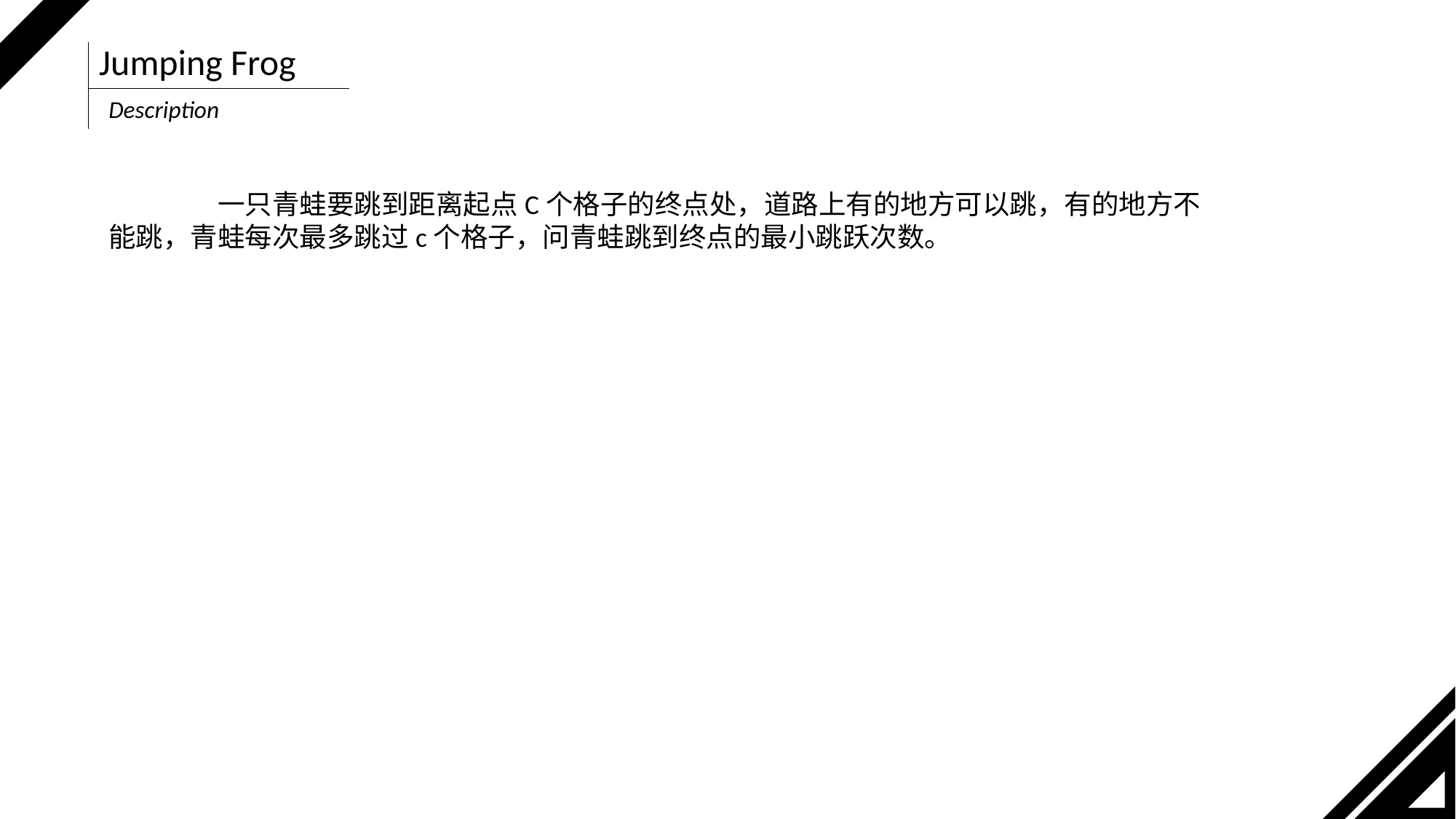

Jumping Frog
Description
	一只青蛙要跳到距离起点C个格子的终点处，道路上有的地方可以跳，有的地方不能跳，青蛙每次最多跳过c个格子，问青蛙跳到终点的最小跳跃次数。